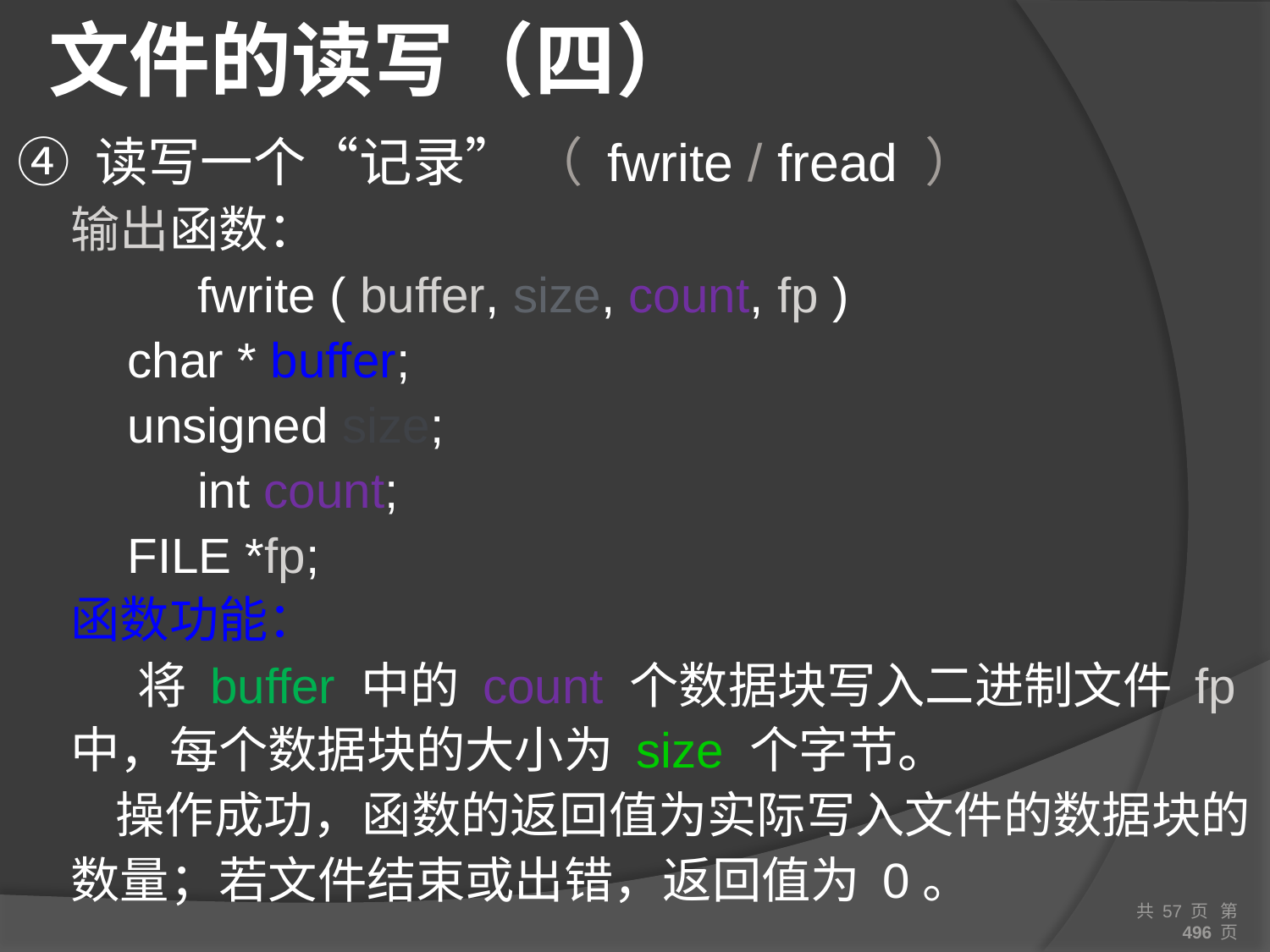

# 文件的读写（四）
④ 读写一个“记录” （ fwrite / fread ）
	输出函数：
		fwrite ( buffer, size, count, fp )
        char * buffer;
        unsigned size;
		int count;
        FILE *fp;
	函数功能：
	     将 buffer 中的 count 个数据块写入二进制文件 fp 中，每个数据块的大小为 size 个字节。
	   操作成功，函数的返回值为实际写入文件的数据块的数量；若文件结束或出错，返回值为 0。
共 57 页   第 496 页